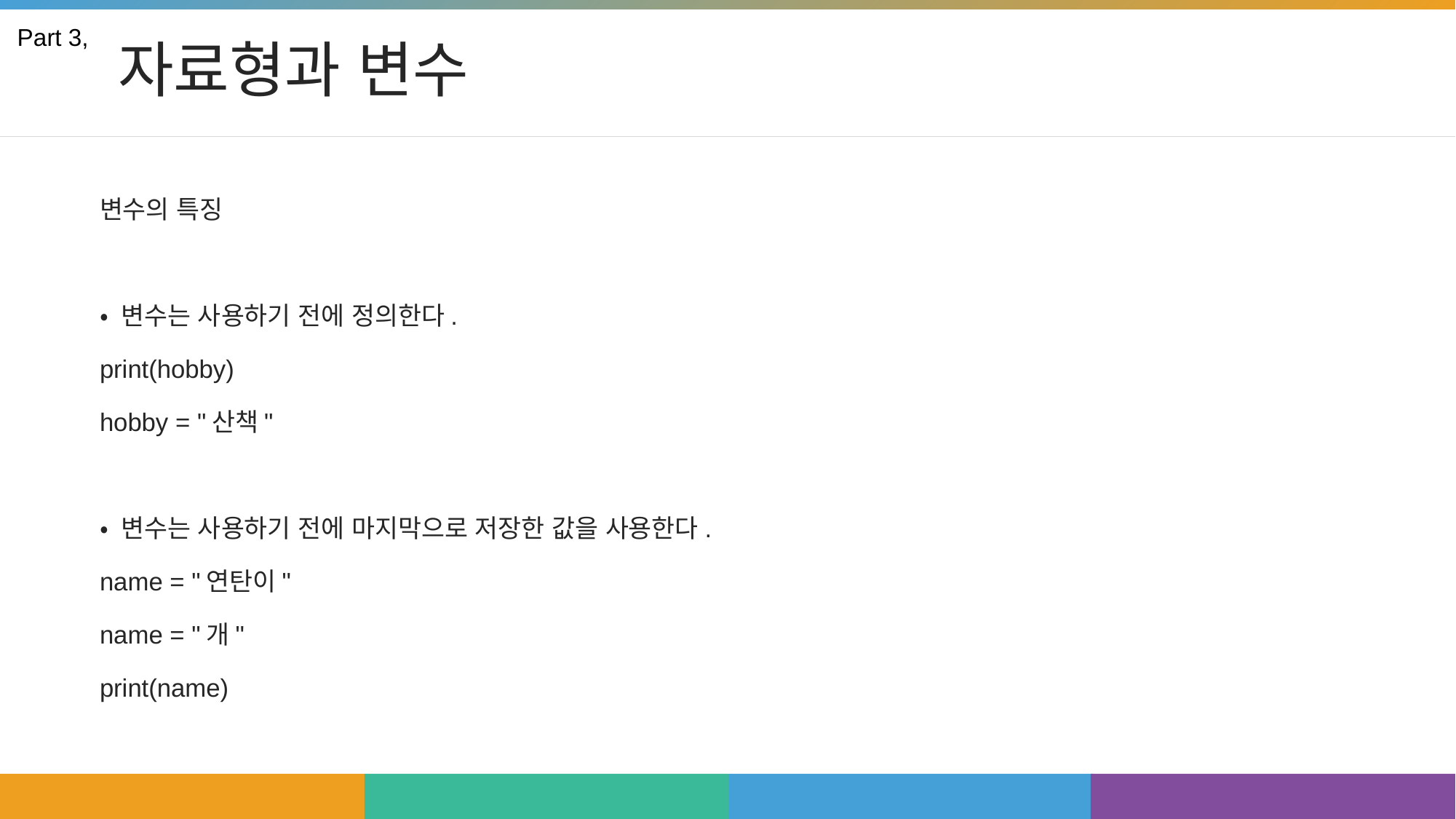

# 자료형과 변수
Part 3,
변수의 특징

• 변수는 사용하기 전에 정의한다.
print(hobby)
hobby = "산책"

• 변수는 사용하기 전에 마지막으로 저장한 값을 사용한다.
name = "연탄이"
name = "개"
print(name)